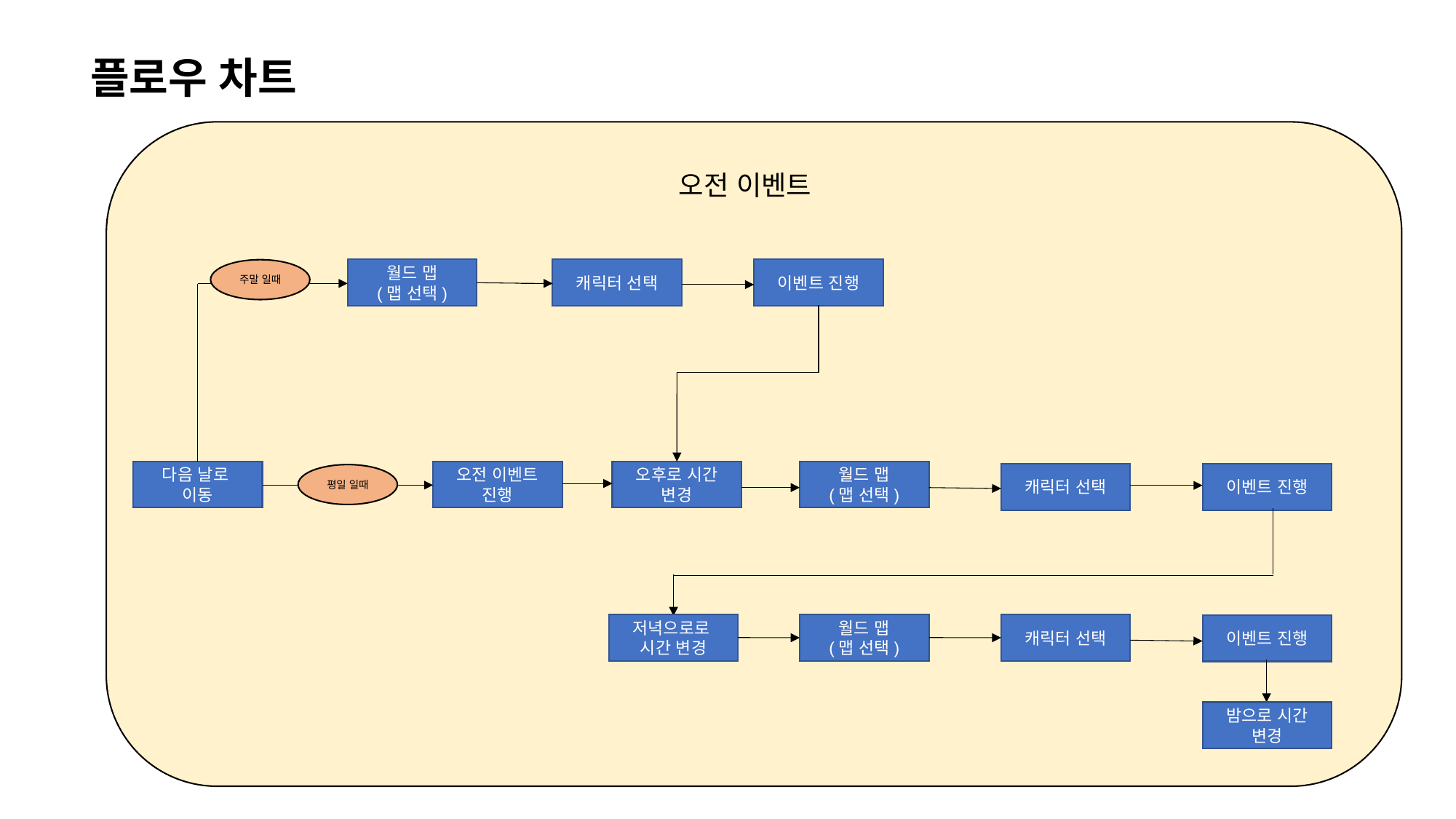

플로우 차트

오전 이벤트
이벤트 진행
월드 맵
(맵 선택)
캐릭터 선택
주말 일때
월드 맵
(맵 선택)
다음 날로
이동
오전 이벤트 진행
오후로 시간 변경
이벤트 진행
캐릭터 선택
평일 일때
캐릭터 선택
저녁으로로
시간 변경
월드 맵
(맵 선택)
이벤트 진행
밤으로 시간 변경